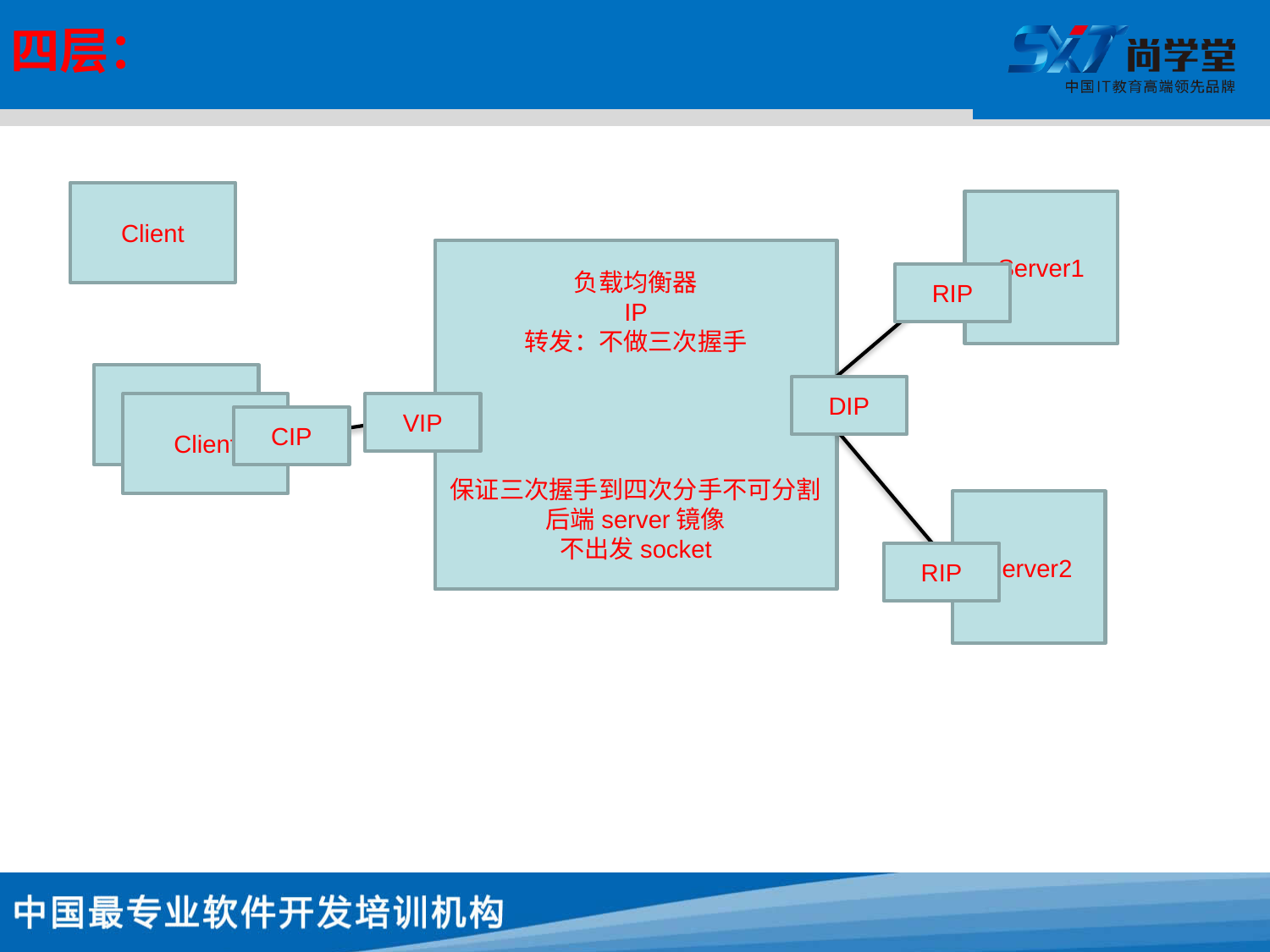

# 四层：
Client
Server1
负载均衡器
IP
转发：不做三次握手

保证三次握手到四次分手不可分割
后端server镜像
不出发socket
RIP
Client
DIP
VIP
Client
CIP
Server2
RIP